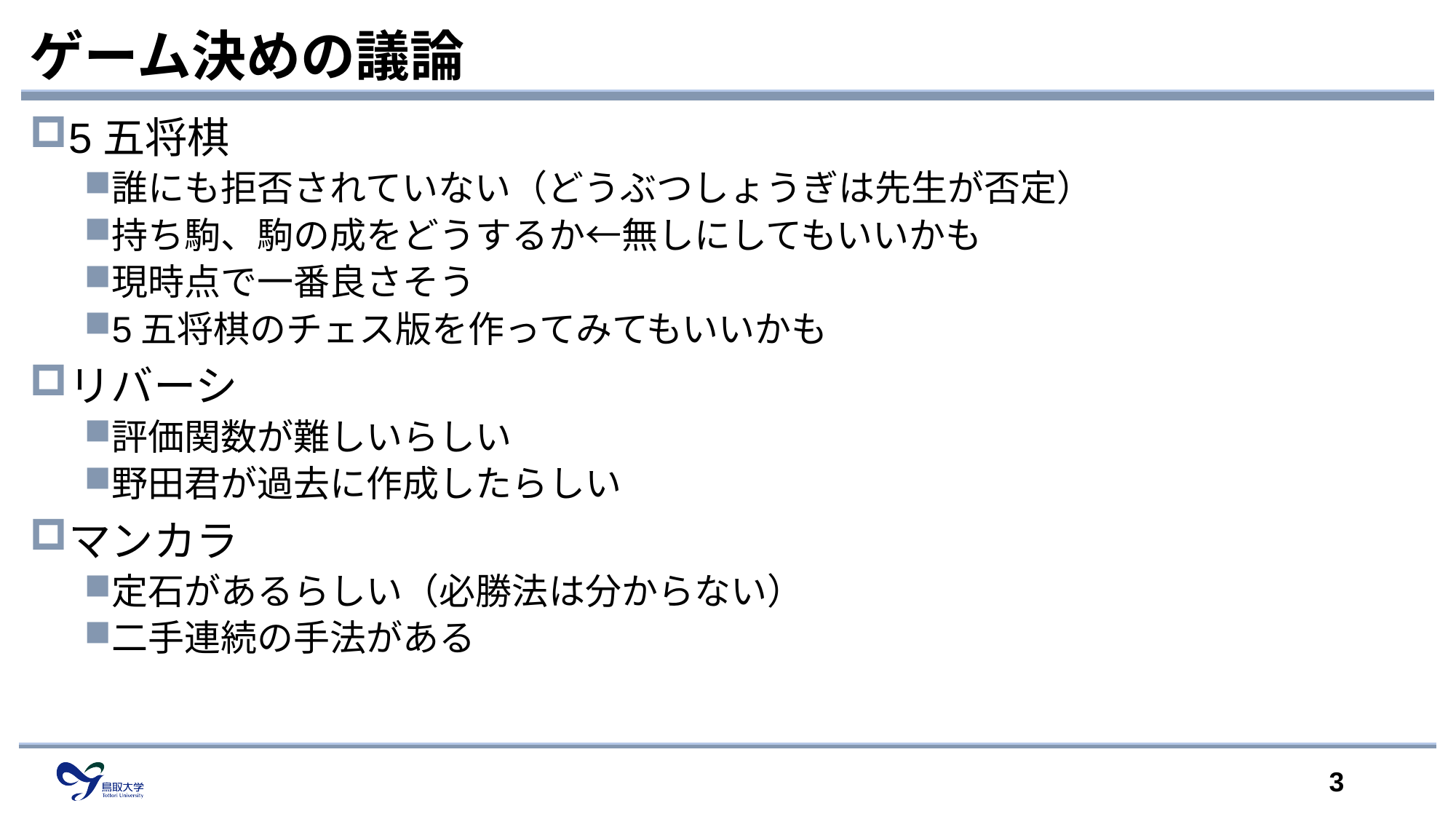

# ゲーム決めの議論
5五将棋
誰にも拒否されていない（どうぶつしょうぎは先生が否定）
持ち駒、駒の成をどうするか←無しにしてもいいかも
現時点で一番良さそう
5五将棋のチェス版を作ってみてもいいかも
リバーシ
評価関数が難しいらしい
野田君が過去に作成したらしい
マンカラ
定石があるらしい（必勝法は分からない）
二手連続の手法がある
3